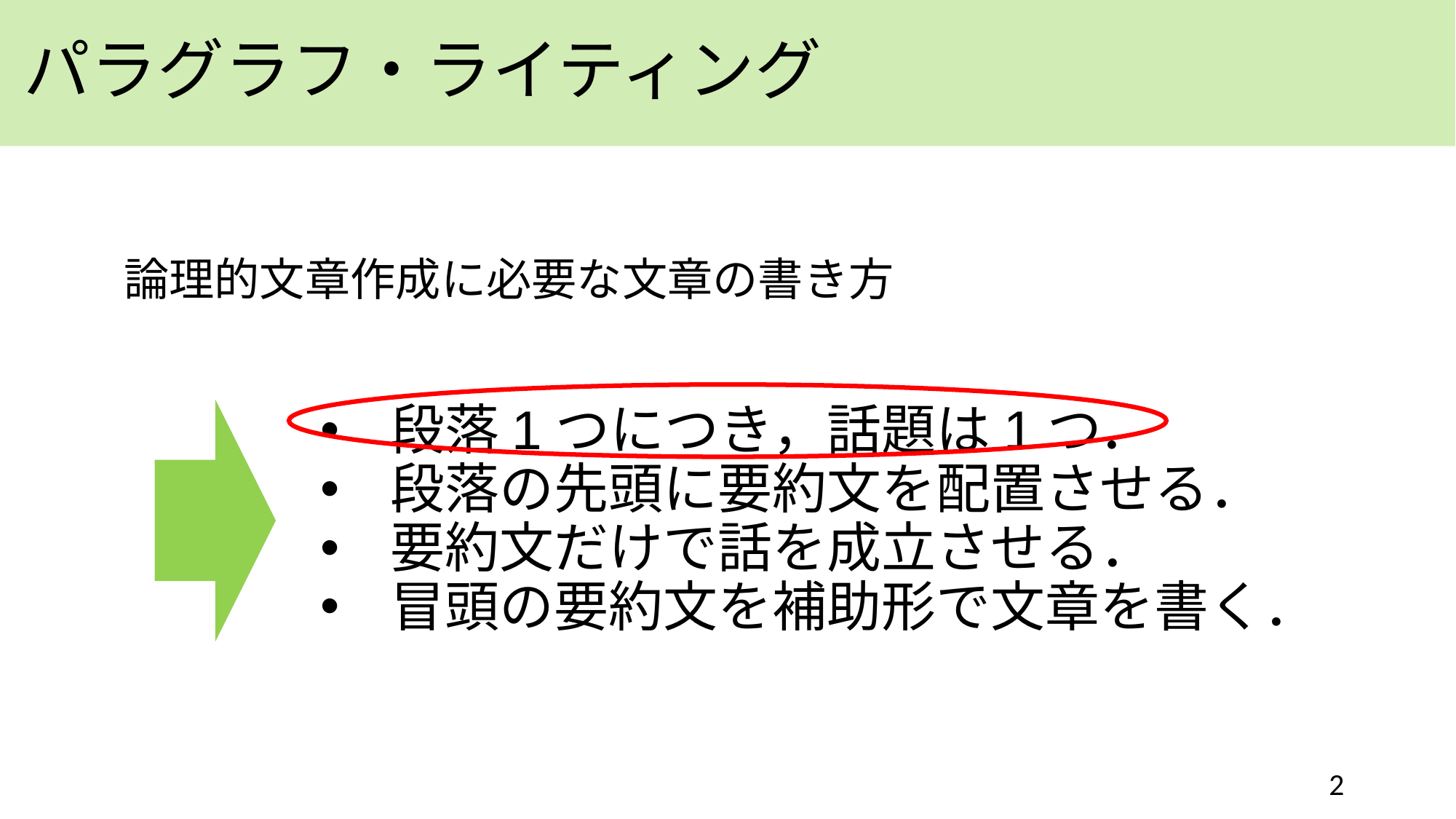

# パラグラフ・ライティング
論理的文章作成に必要な文章の書き方
段落1つにつき，話題は1つ．
段落の先頭に要約文を配置させる．
要約文だけで話を成立させる．
冒頭の要約文を補助形で文章を書く．

2